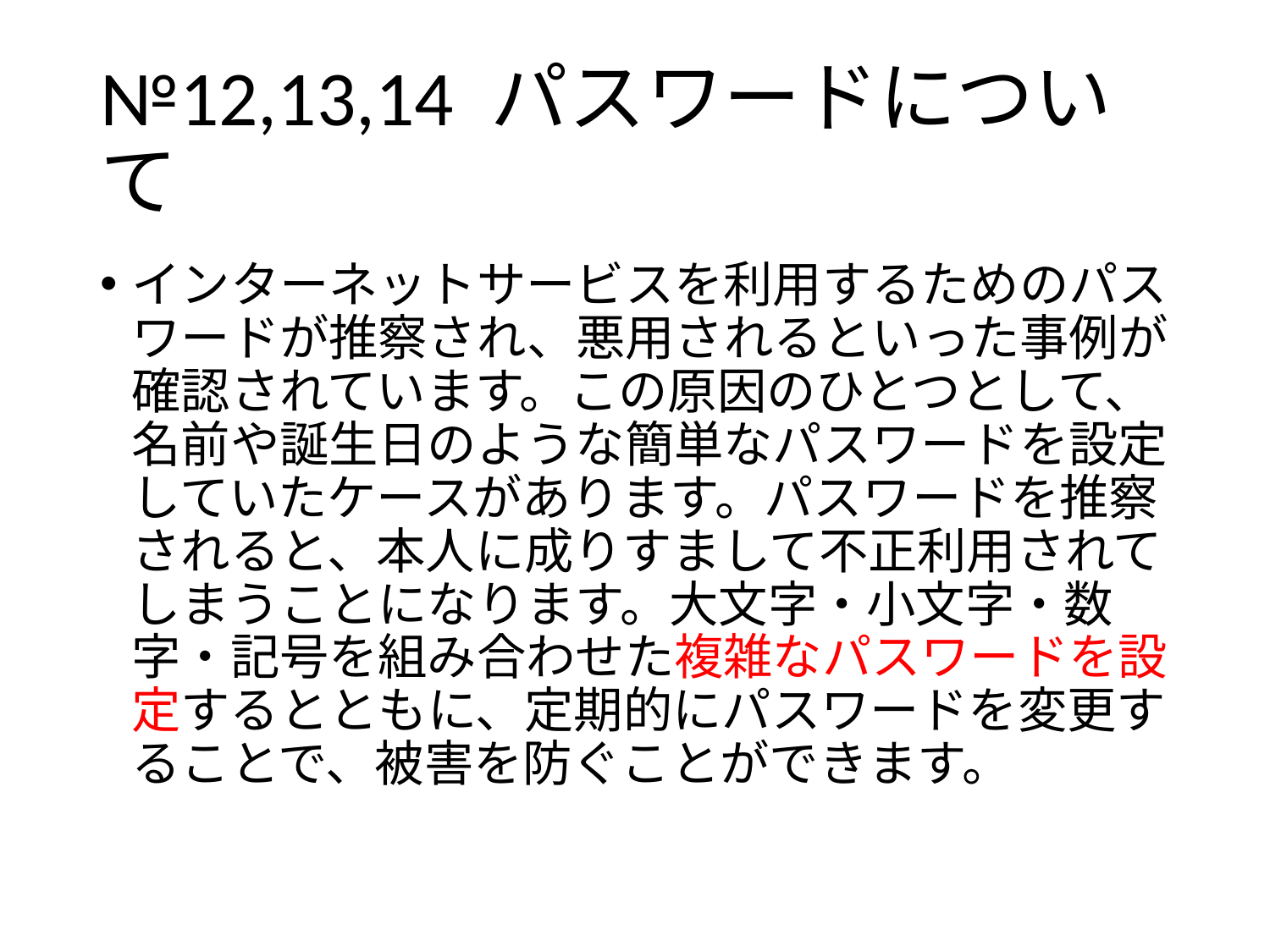

# №12,13,14 パスワードについて
インターネットサービスを利用するためのパスワードが推察され、悪用されるといった事例が確認されています。この原因のひとつとして、名前や誕生日のような簡単なパスワードを設定していたケースがあります。パスワードを推察されると、本人に成りすまして不正利用されてしまうことになります。大文字・小文字・数字・記号を組み合わせた複雑なパスワードを設定するとともに、定期的にパスワードを変更することで、被害を防ぐことができます。